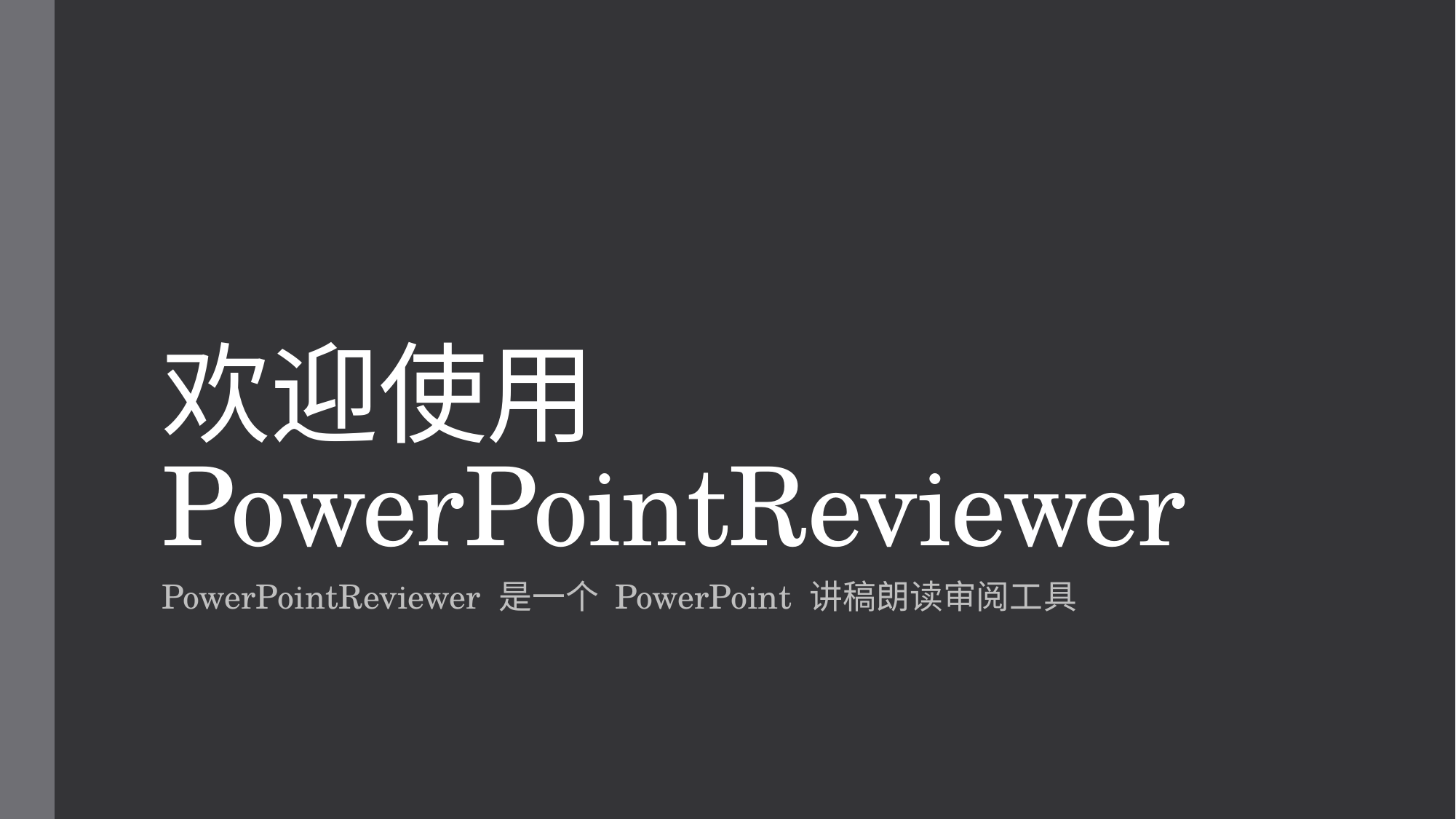

# 欢迎使用 PowerPointReviewer
PowerPointReviewer 是一个 PowerPoint 讲稿朗读审阅工具